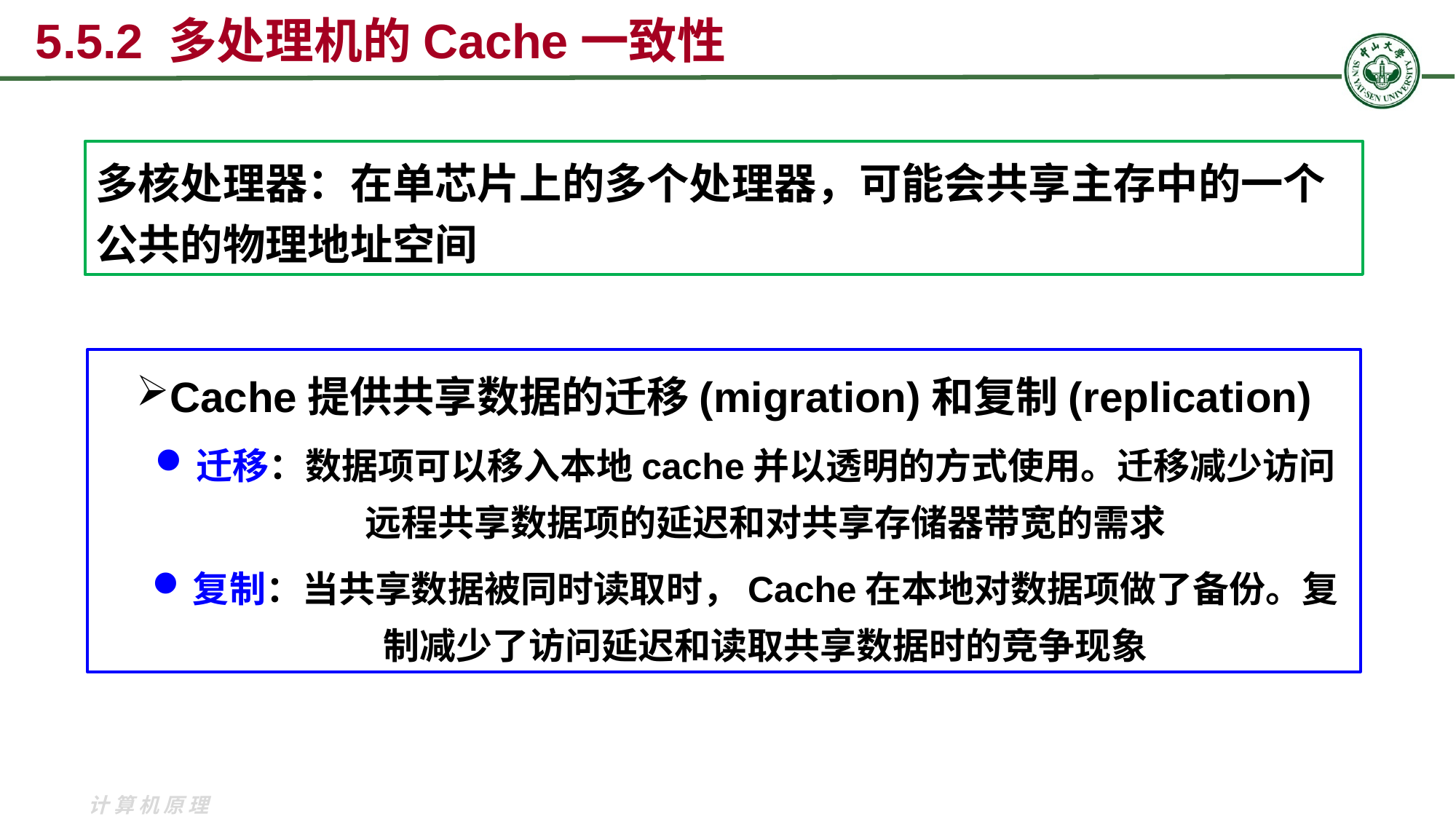

5.5.2 多处理机的Cache一致性
多核处理器：在单芯片上的多个处理器，可能会共享主存中的一个公共的物理地址空间
Cache提供共享数据的迁移(migration)和复制(replication)
迁移：数据项可以移入本地cache并以透明的方式使用。迁移减少访问远程共享数据项的延迟和对共享存储器带宽的需求
复制：当共享数据被同时读取时，Cache在本地对数据项做了备份。复制减少了访问延迟和读取共享数据时的竞争现象